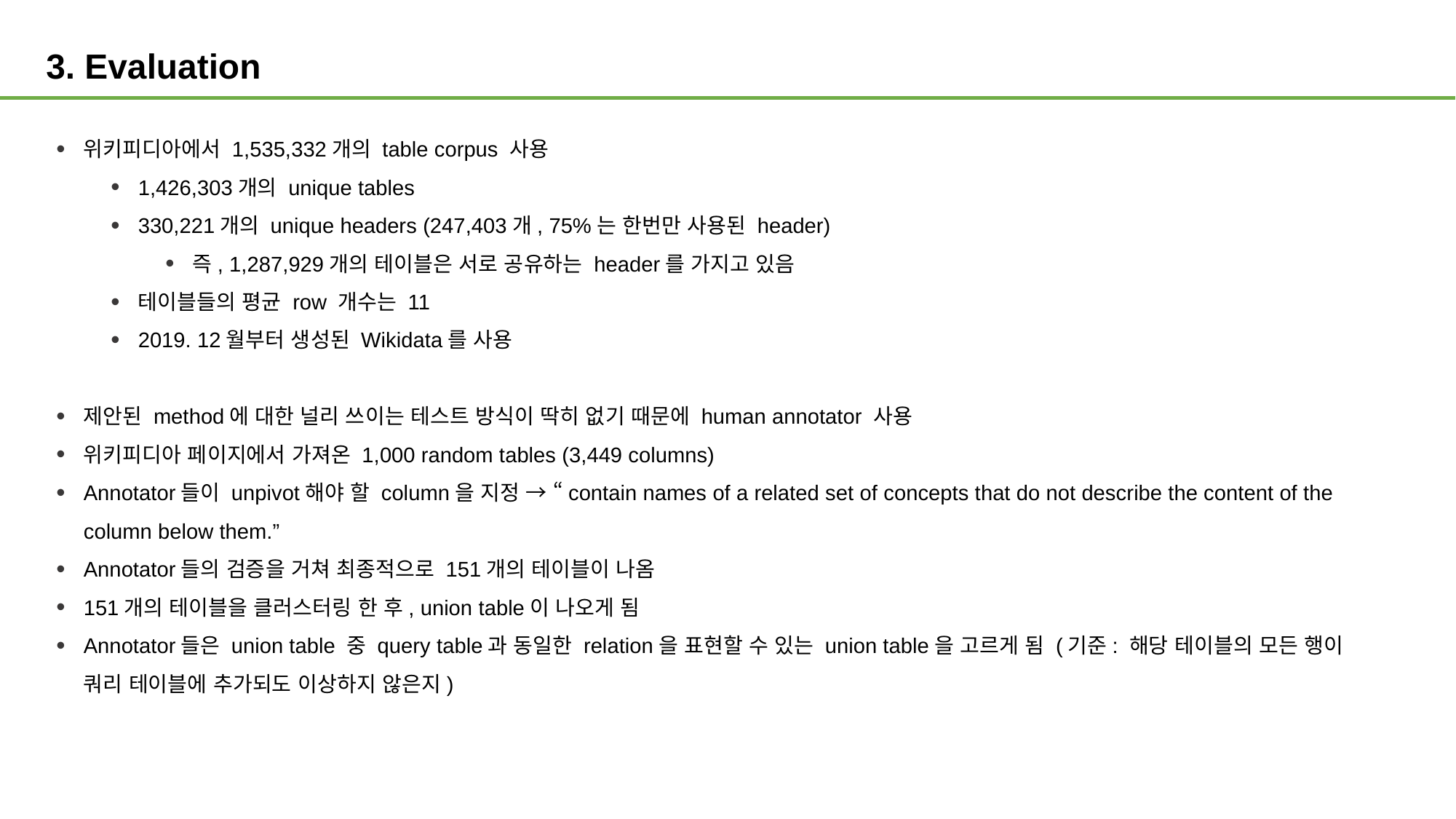

# 3. Evaluation
위키피디아에서 1,535,332개의 table corpus 사용
1,426,303개의 unique tables
330,221개의 unique headers (247,403개, 75%는 한번만 사용된 header)
즉, 1,287,929개의 테이블은 서로 공유하는 header를 가지고 있음
테이블들의 평균 row 개수는 11
2019. 12월부터 생성된 Wikidata를 사용

제안된 method에 대한 널리 쓰이는 테스트 방식이 딱히 없기 때문에 human annotator 사용
위키피디아 페이지에서 가져온 1,000 random tables (3,449 columns)
Annotator들이 unpivot해야 할 column을 지정 → “contain names of a related set of concepts that do not describe the content of the column below them.”
Annotator들의 검증을 거쳐 최종적으로 151개의 테이블이 나옴
151개의 테이블을 클러스터링 한 후, union table이 나오게 됨
Annotator들은 union table 중 query table과 동일한 relation을 표현할 수 있는 union table을 고르게 됨 (기준: 해당 테이블의 모든 행이 쿼리 테이블에 추가되도 이상하지 않은지)